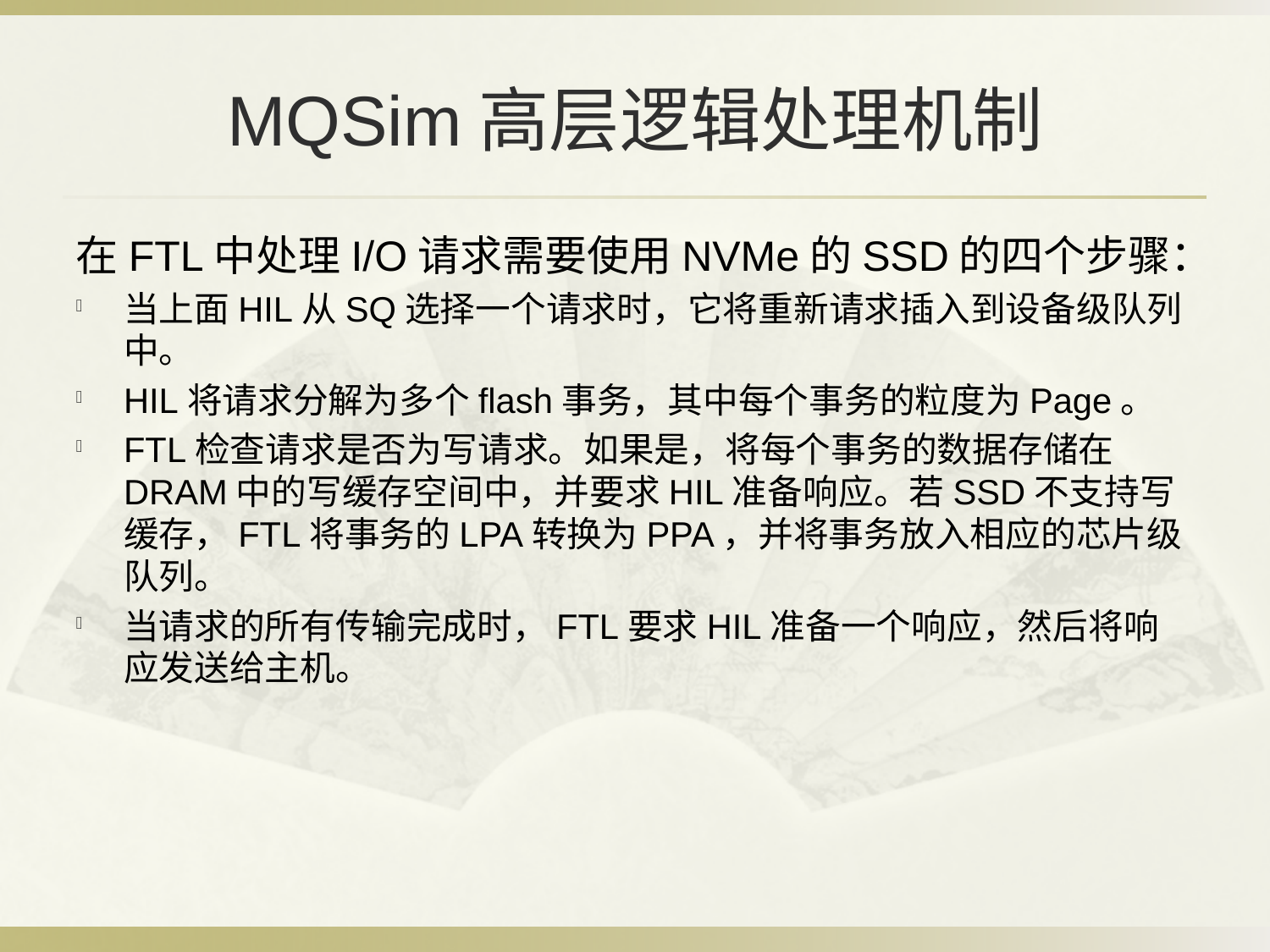

# MQSim高层逻辑处理机制
在FTL中处理I/O请求需要使用NVMe的SSD的四个步骤：
当上面HIL从SQ选择一个请求时，它将重新请求插入到设备级队列中。
HIL将请求分解为多个flash事务，其中每个事务的粒度为Page。
FTL检查请求是否为写请求。如果是，将每个事务的数据存储在DRAM中的写缓存空间中，并要求HIL准备响应。若SSD不支持写缓存，FTL将事务的LPA转换为PPA，并将事务放入相应的芯片级队列。
当请求的所有传输完成时，FTL要求HIL准备一个响应，然后将响应发送给主机。